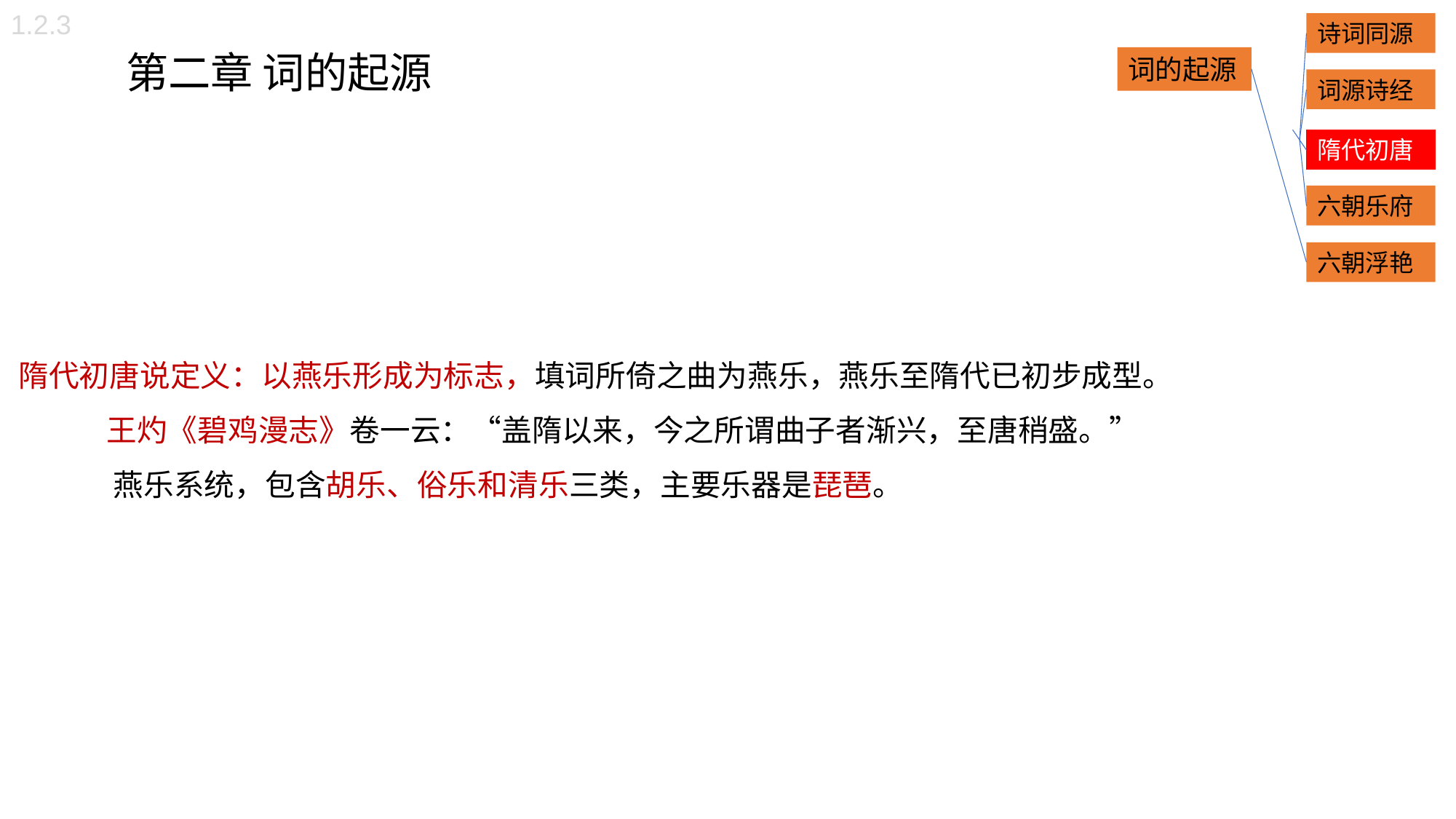

1.2.3
诗词同源
第二章 词的起源
词的起源
词源诗经
隋代初唐
六朝乐府
六朝浮艳
隋代初唐说定义：以燕乐形成为标志，填词所倚之曲为燕乐，燕乐至隋代已初步成型。
            王灼《碧鸡漫志》卷一云：“盖隋以来，今之所谓曲子者渐兴，至唐稍盛。”
             燕乐系统，包含胡乐、俗乐和清乐三类，主要乐器是琵琶。